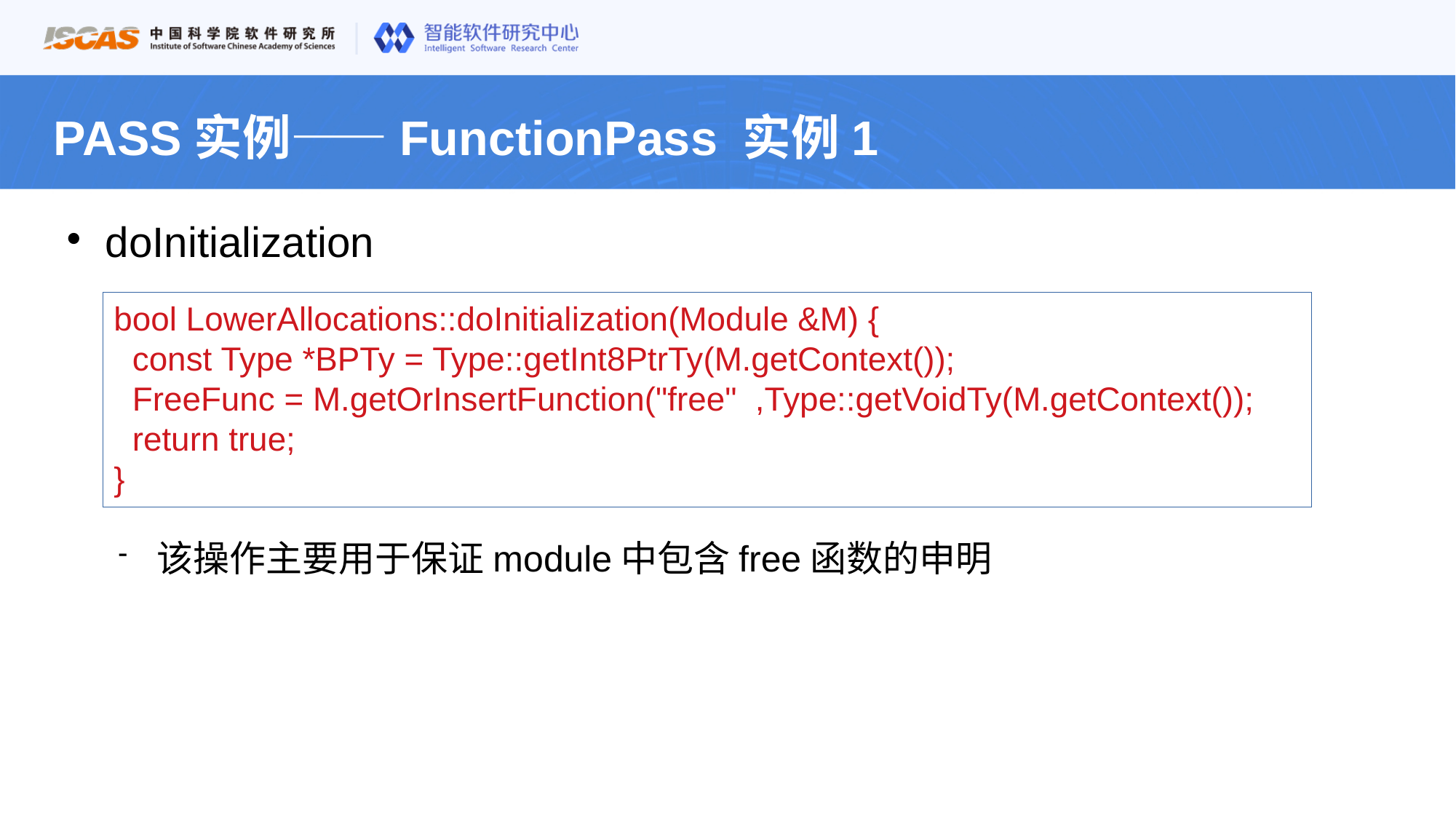

PASS实例——FunctionPass 实例1
doInitialization

该操作主要用于保证module中包含free函数的申明

bool LowerAllocations::doInitialization(Module &M) {
  const Type *BPTy = Type::getInt8PtrTy(M.getContext());
  FreeFunc = M.getOrInsertFunction("free"  ,Type::getVoidTy(M.getContext());
  return true;
}